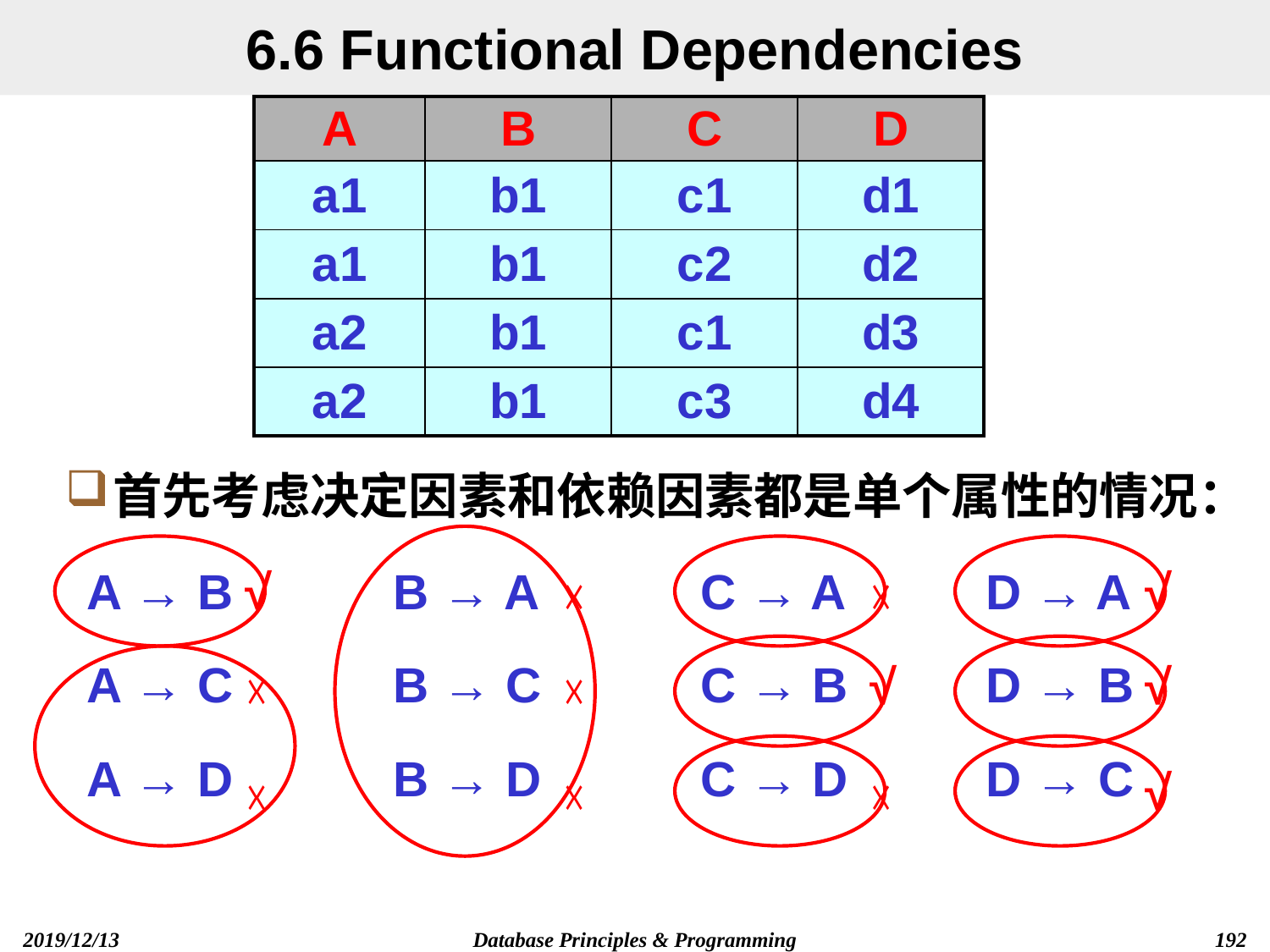

# 6.6 Functional Dependencies
| A | B | C | D |
| --- | --- | --- | --- |
| a1 | b1 | c1 | d1 |
| a1 | b1 | c2 | d2 |
| a2 | b1 | c1 | d3 |
| a2 | b1 | c3 | d4 |
首先考虑决定因素和依赖因素都是单个属性的情况：

A → B
A → C
A → D
√
√
√
B → A
B → C
B → D
C → A
C → B
C → D
D → A
D → B
D → C
√
☓
☓
☓
☓

☓
√
☓
☓
2019/12/13
Database Principles & Programming
192